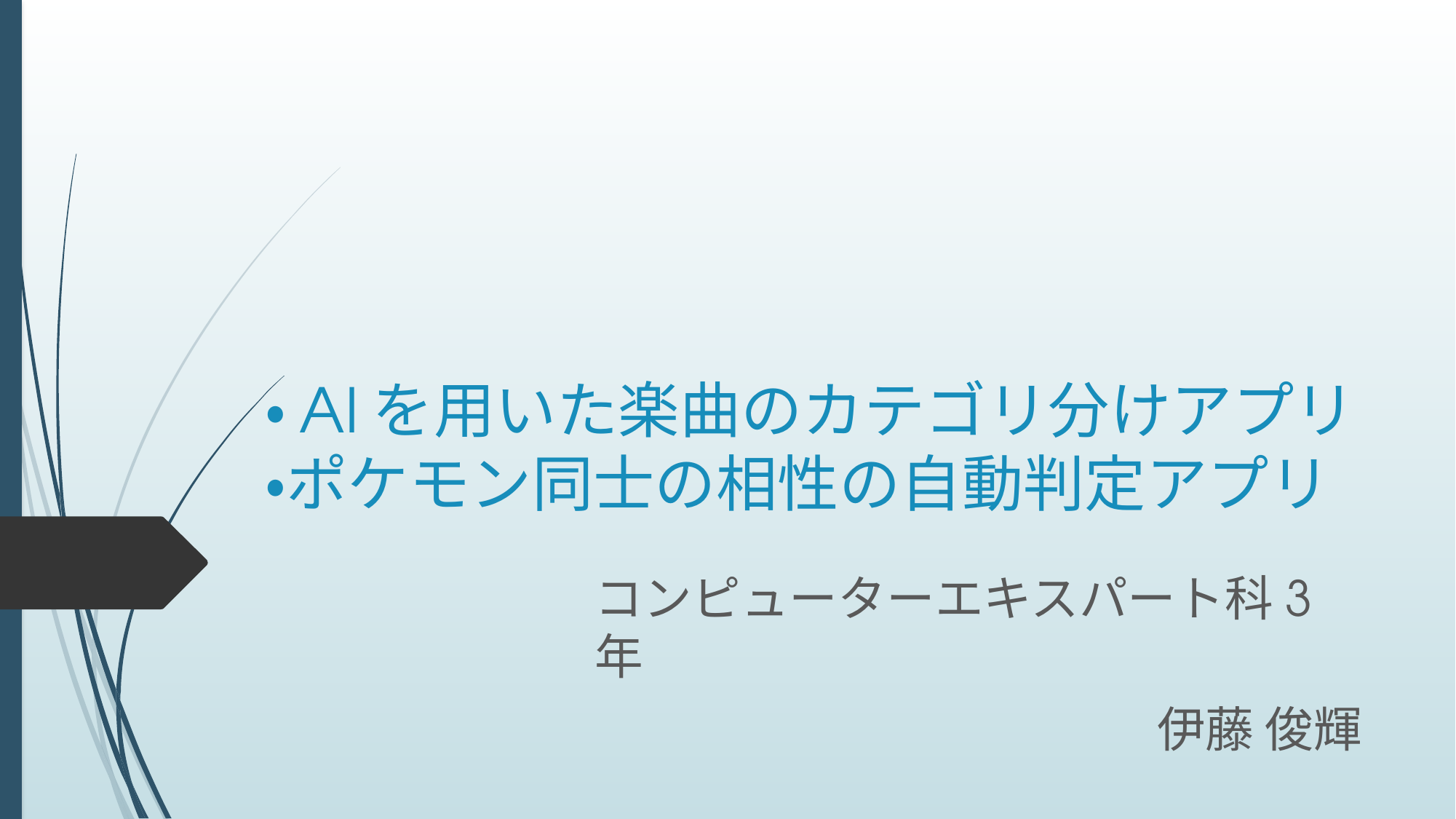

# ・AIを用いた楽曲のカテゴリ分けアプリ ・ポケモン同士の相性の自動判定アプリ
コンピューターエキスパート科3年
伊藤 俊輝